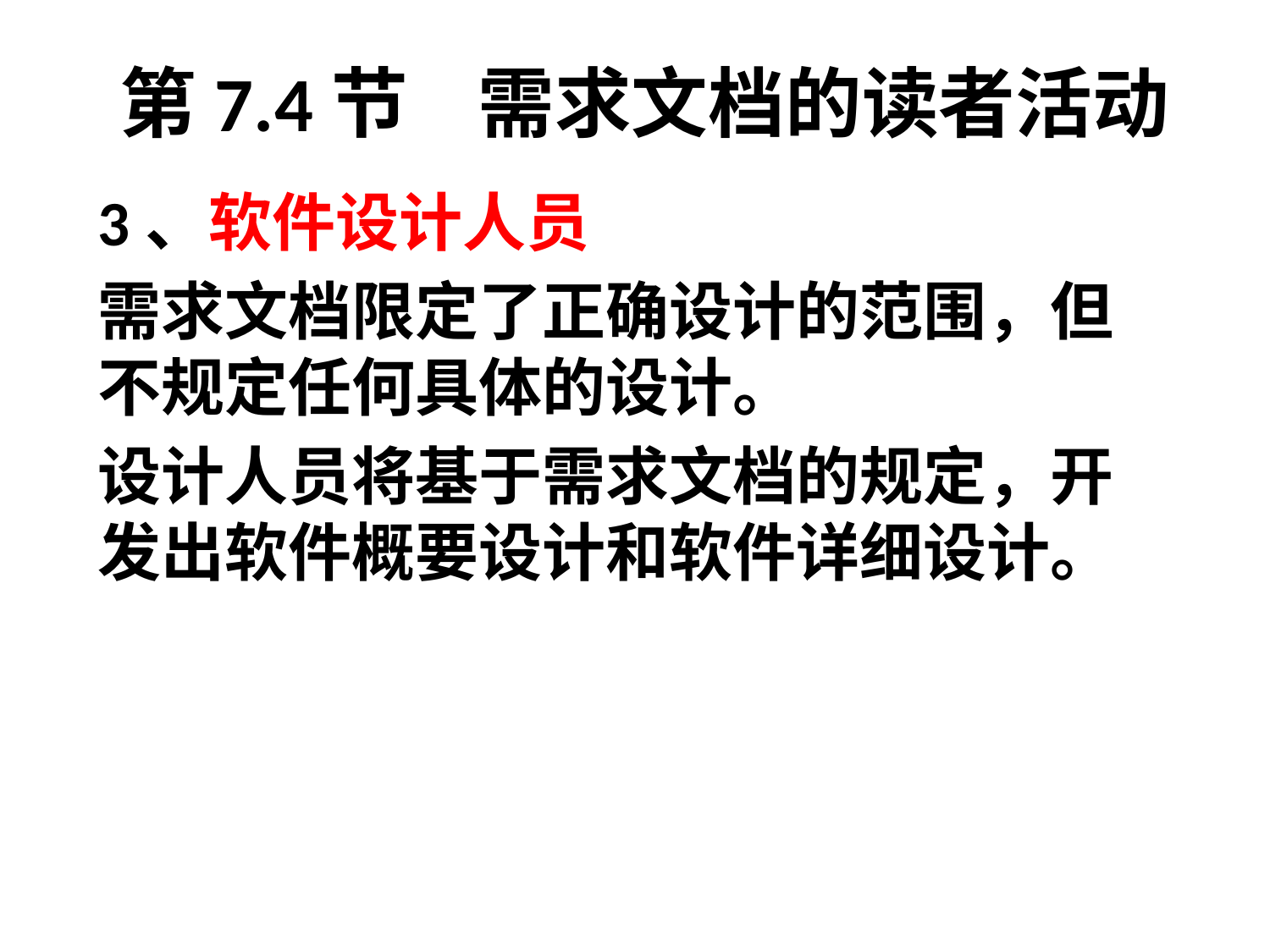

# 第7.4节    需求文档的读者活动
3、软件设计人员
需求文档限定了正确设计的范围，但不规定任何具体的设计。
设计人员将基于需求文档的规定，开发出软件概要设计和软件详细设计。